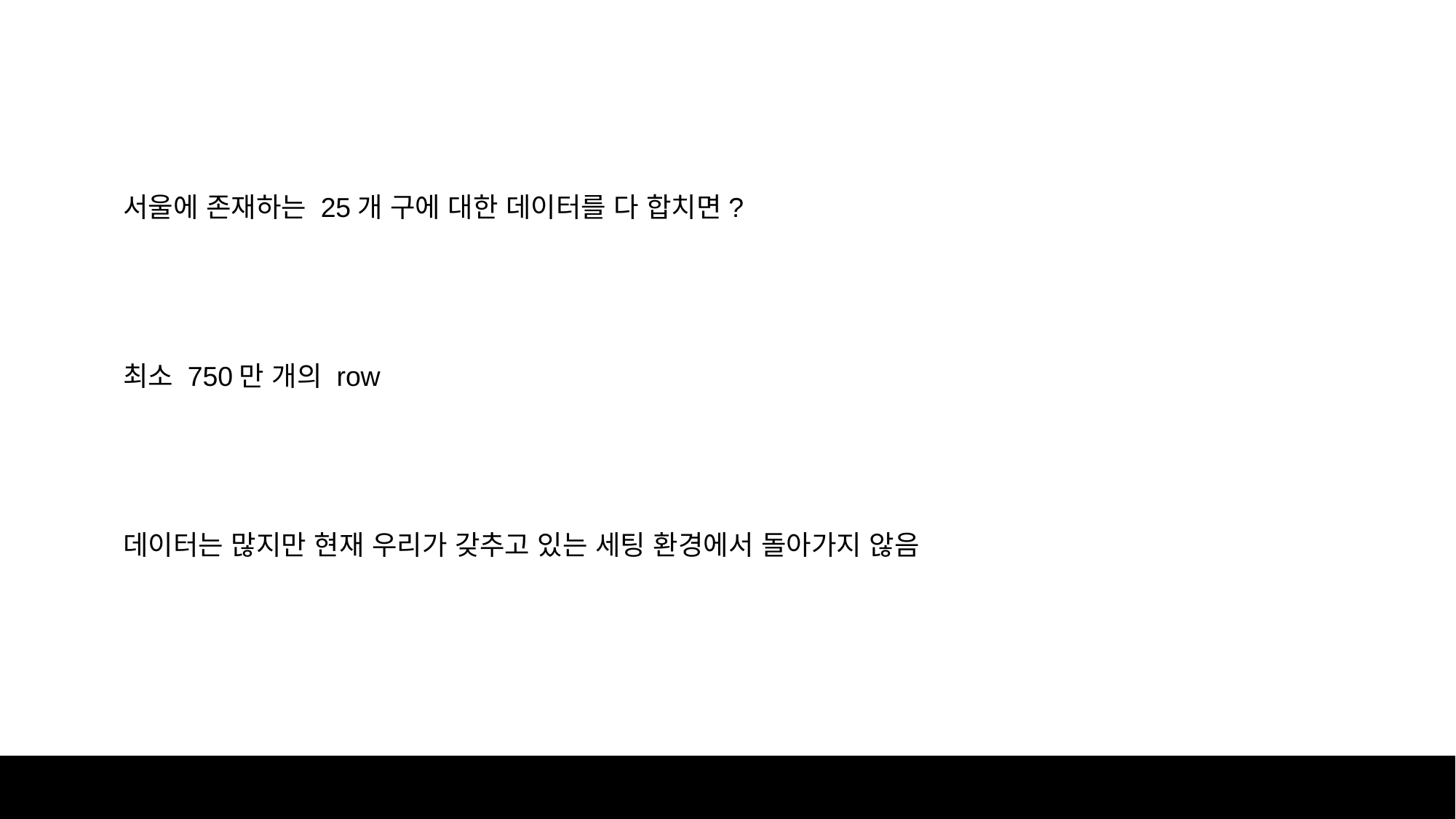

서울에 존재하는 25개 구에 대한 데이터를 다 합치면?
최소 750만 개의 row
데이터는 많지만 현재 우리가 갖추고 있는 세팅 환경에서 돌아가지 않음